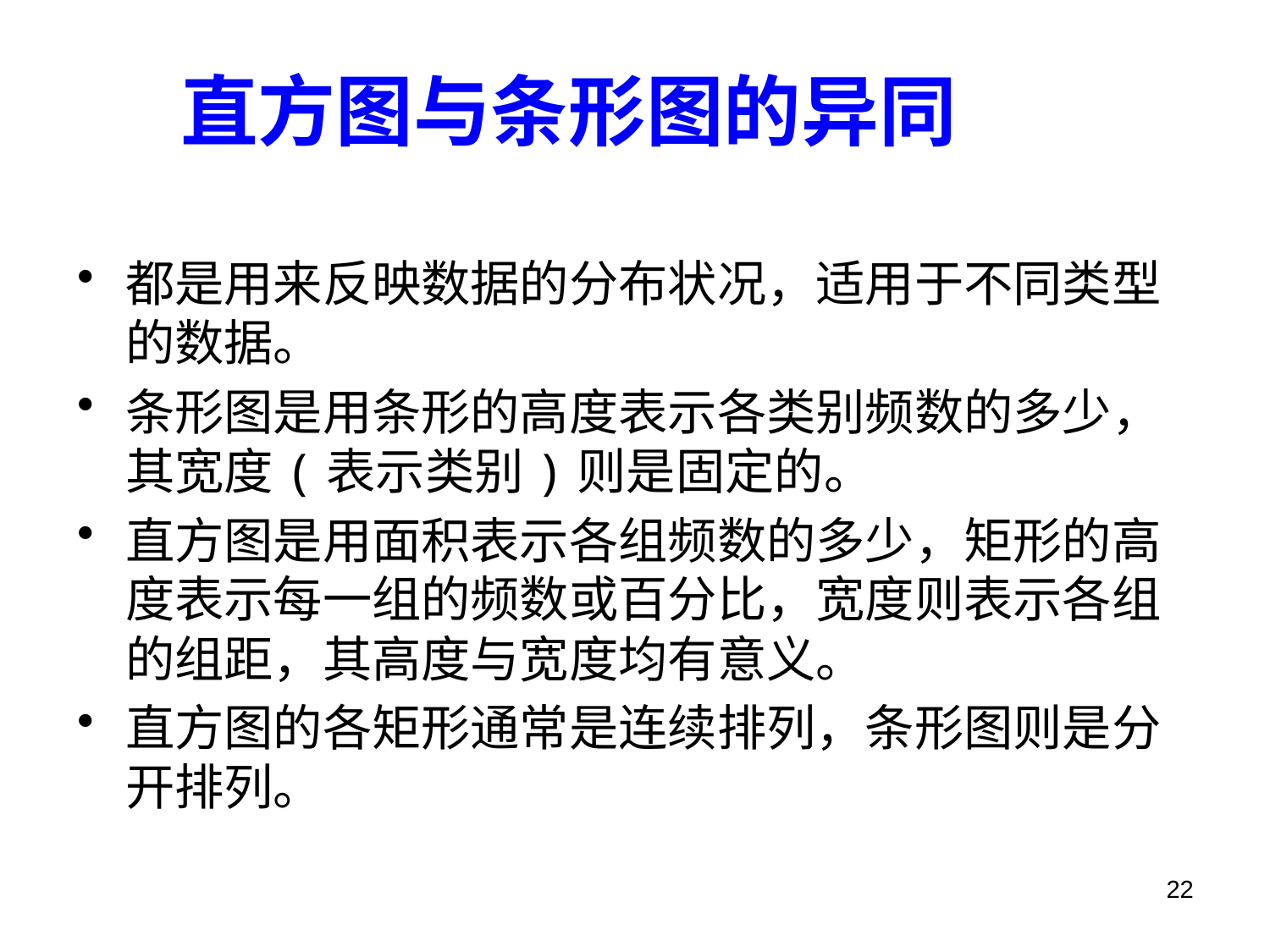

# 直方图与条形图的异同
都是用来反映数据的分布状况，适用于不同类型的数据。
条形图是用条形的高度表示各类别频数的多少，其宽度(表示类别)则是固定的。
直方图是用面积表示各组频数的多少，矩形的高度表示每一组的频数或百分比，宽度则表示各组的组距，其高度与宽度均有意义。
直方图的各矩形通常是连续排列，条形图则是分开排列。

22